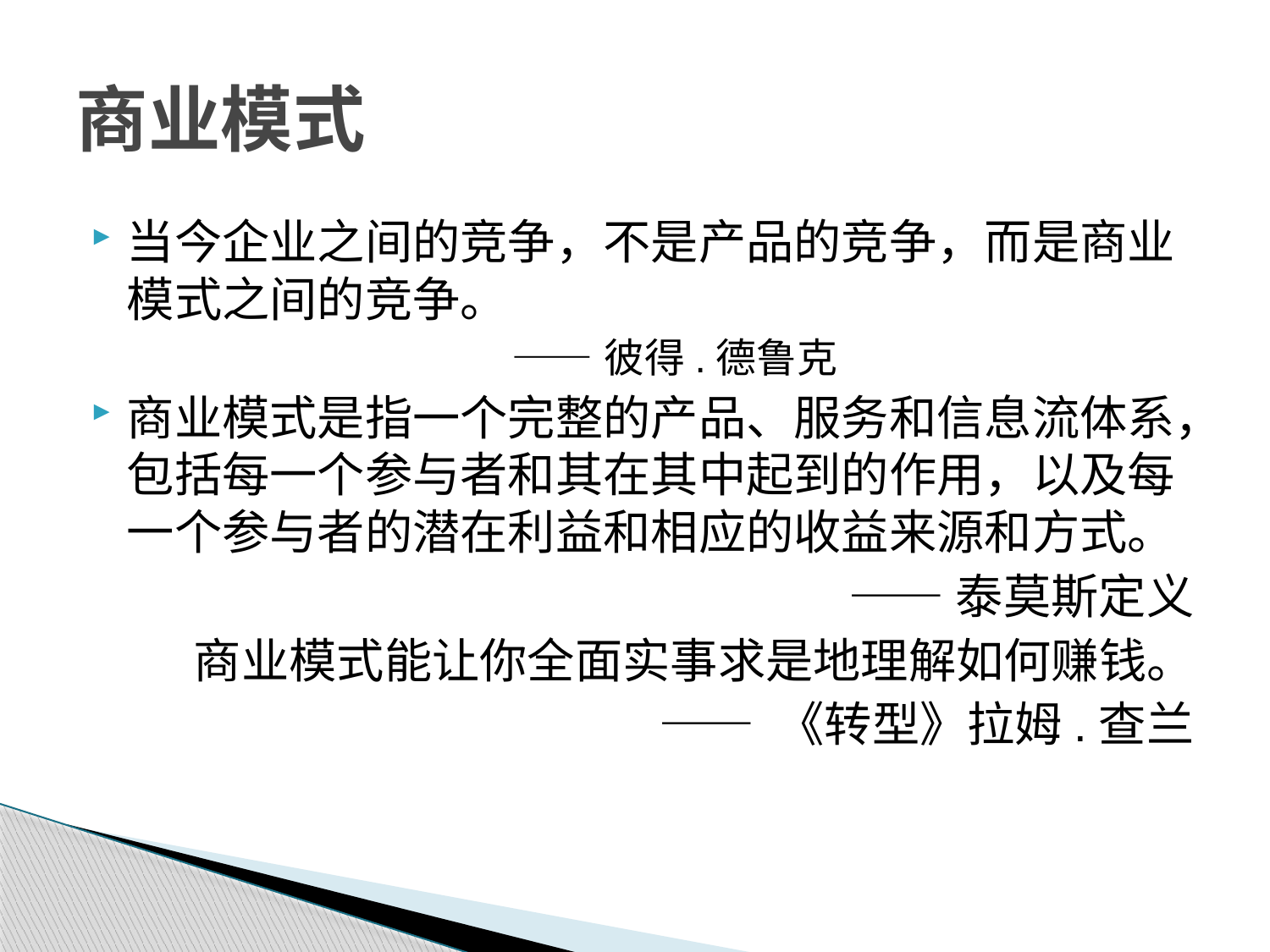

# 商业模式
当今企业之间的竞争，不是产品的竞争，而是商业模式之间的竞争。
                                         ——彼得.德鲁克
商业模式是指一个完整的产品、服务和信息流体系，包括每一个参与者和其在其中起到的作用，以及每一个参与者的潜在利益和相应的收益来源和方式。
——泰莫斯定义
商业模式能让你全面实事求是地理解如何赚钱。
—— 《转型》拉姆.查兰